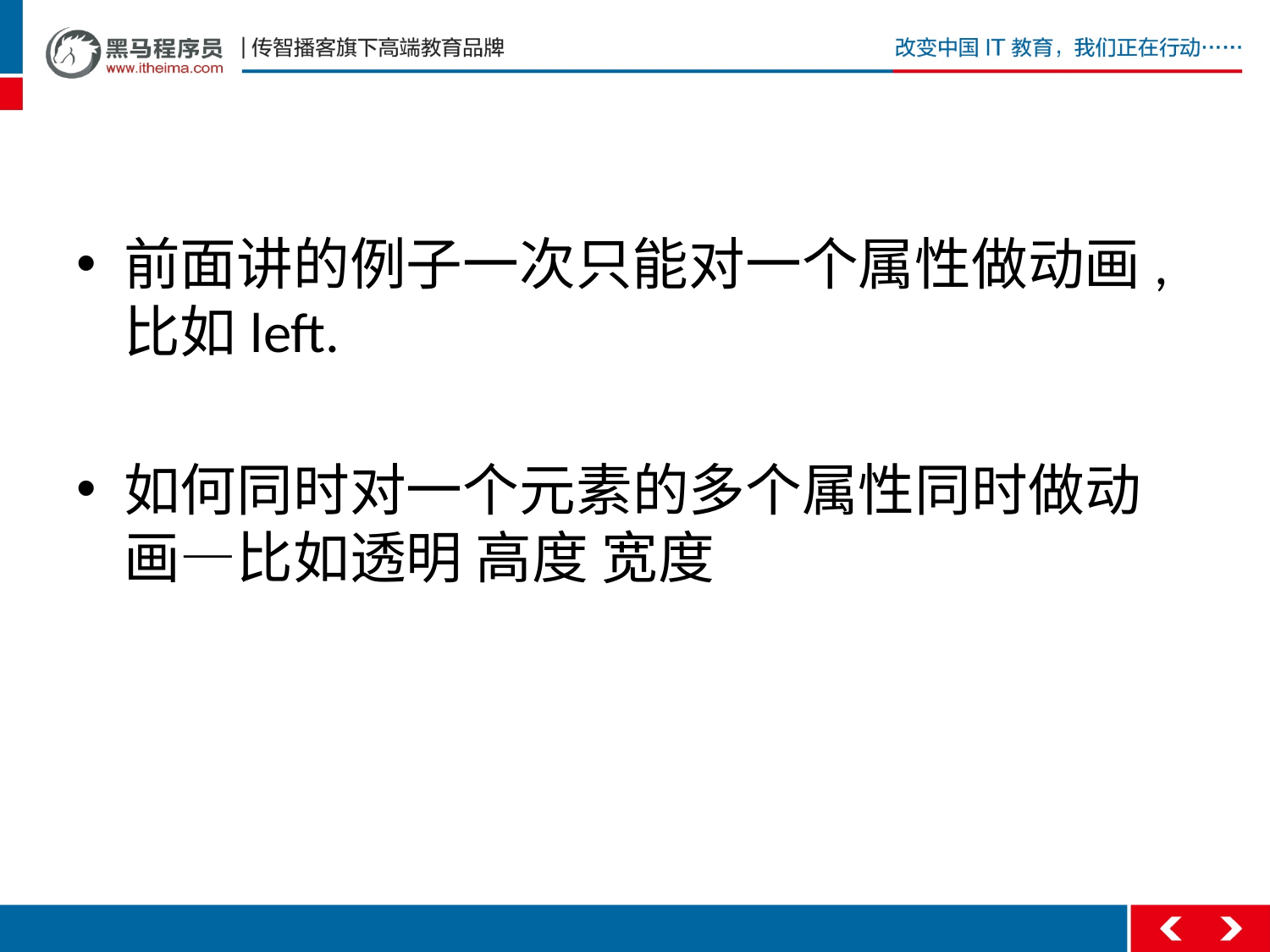

#
前面讲的例子一次只能对一个属性做动画,比如left.

如何同时对一个元素的多个属性同时做动画—比如透明 高度 宽度